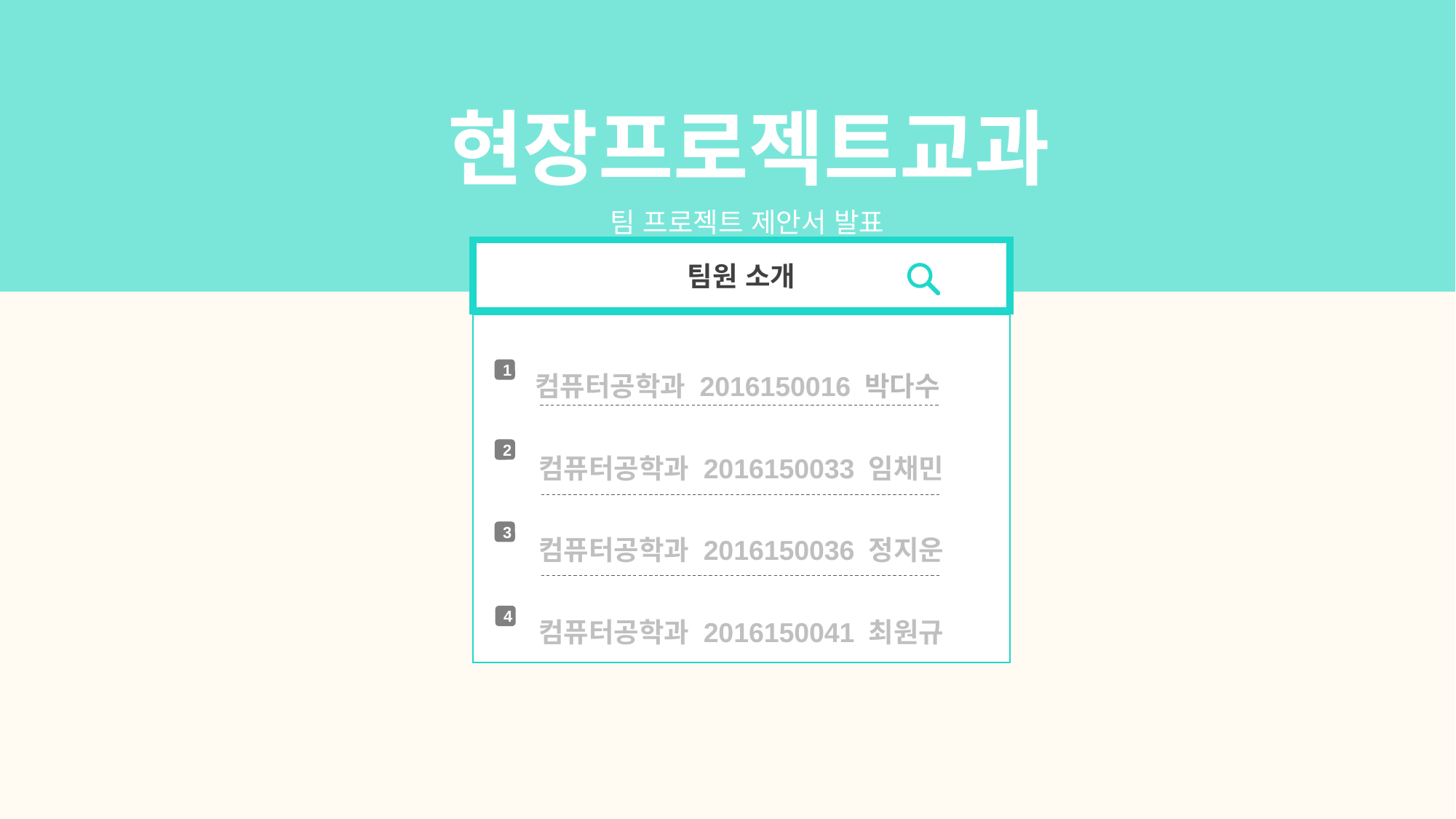

현장프로젝트교과
  팀 프로젝트 제안서 발표
팀원 소개

컴퓨터공학과 2016150016 박다수
컴퓨터공학과 2016150033 임채민
컴퓨터공학과 2016150036 정지운
컴퓨터공학과 2016150041 최원규
1
2
3
4